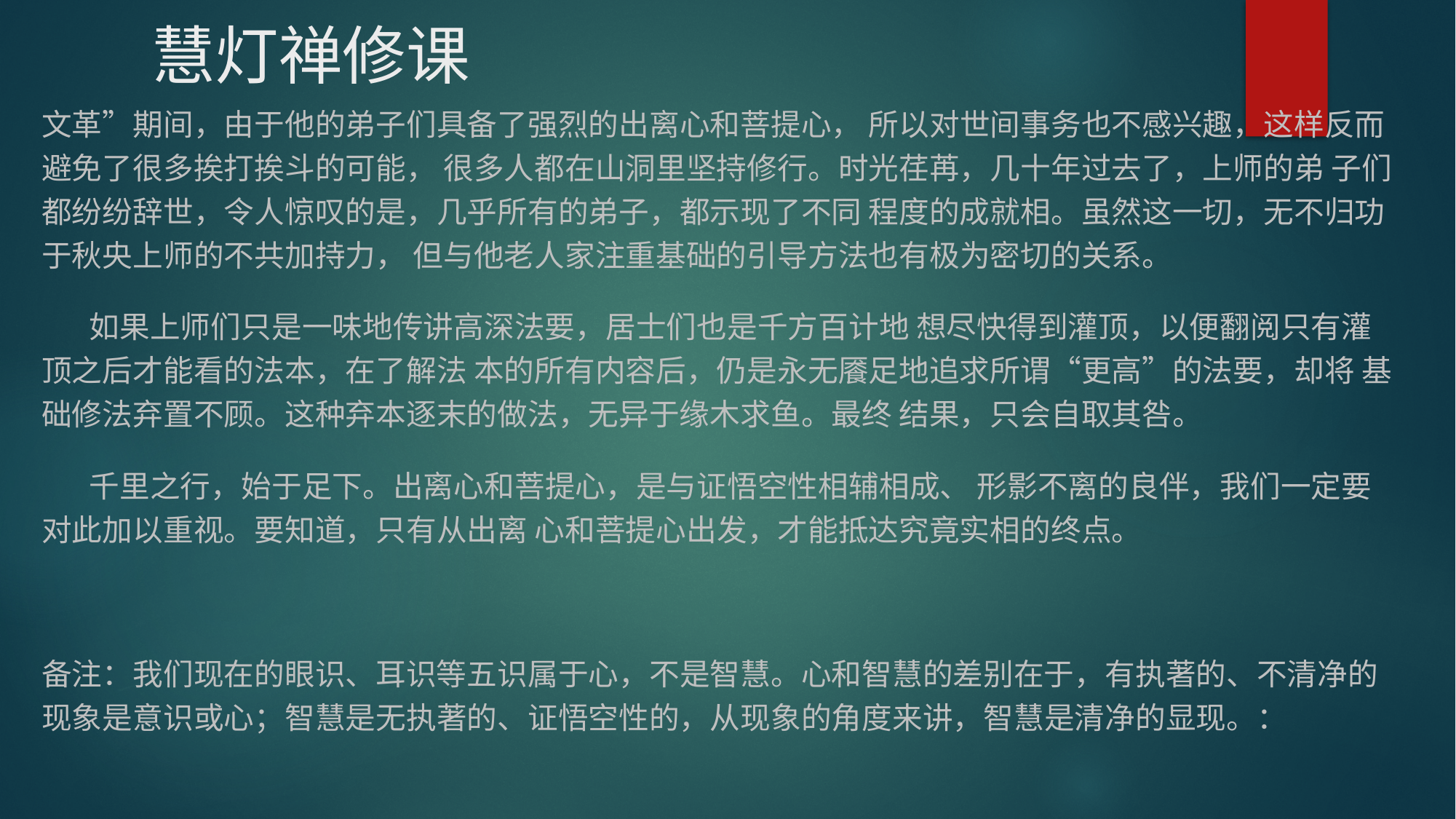

慧灯禅修课
文革”期间，由于他的弟子们具备了强烈的出离心和菩提心， 所以对世间事务也不感兴趣，这样反而避免了很多挨打挨斗的可能， 很多人都在山洞里坚持修行。时光荏苒，几十年过去了，上师的弟 子们都纷纷辞世，令人惊叹的是，几乎所有的弟子，都示现了不同 程度的成就相。虽然这一切，无不归功于秋央上师的不共加持力， 但与他老人家注重基础的引导方法也有极为密切的关系。
      如果上师们只是一味地传讲高深法要，居士们也是千方百计地 想尽快得到灌顶，以便翻阅只有灌顶之后才能看的法本，在了解法 本的所有内容后，仍是永无餍足地追求所谓“更高”的法要，却将 基础修法弃置不顾。这种弃本逐末的做法，无异于缘木求鱼。最终 结果，只会自取其咎。
      千里之行，始于足下。出离心和菩提心，是与证悟空性相辅相成、 形影不离的良伴，我们一定要对此加以重视。要知道，只有从出离 心和菩提心出发，才能抵达究竟实相的终点。

备注：我们现在的眼识、耳识等五识属于心，不是智慧。心和智慧的差别在于，有执著的、不清净的 现象是意识或心；智慧是无执著的、证悟空性的，从现象的角度来讲，智慧是清净的显现。：